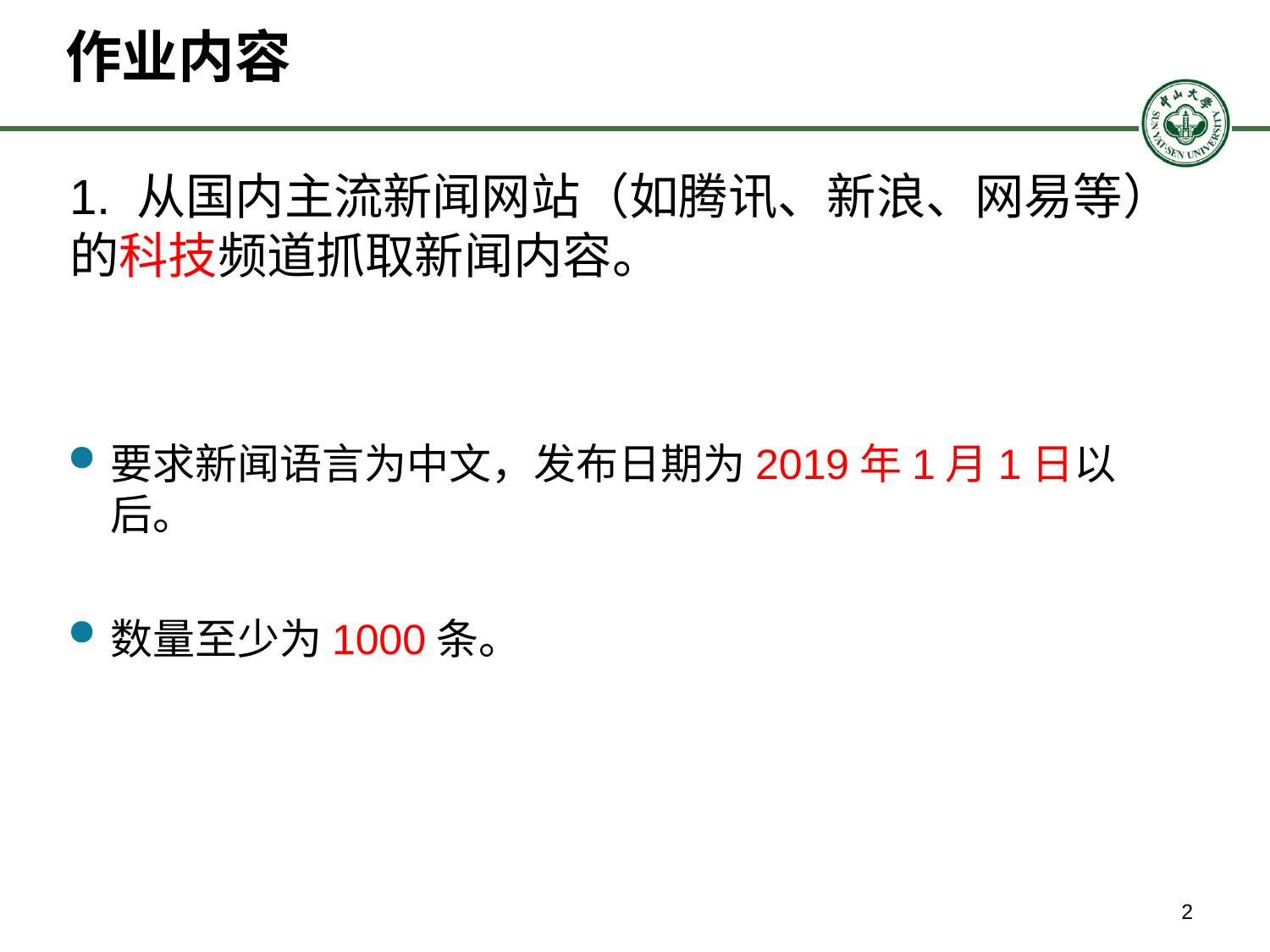

# 作业内容
1. 从国内主流新闻网站（如腾讯、新浪、网易等）的科技频道抓取新闻内容。

要求新闻语言为中文，发布日期为2019年1月1日以后。

数量至少为1000条。